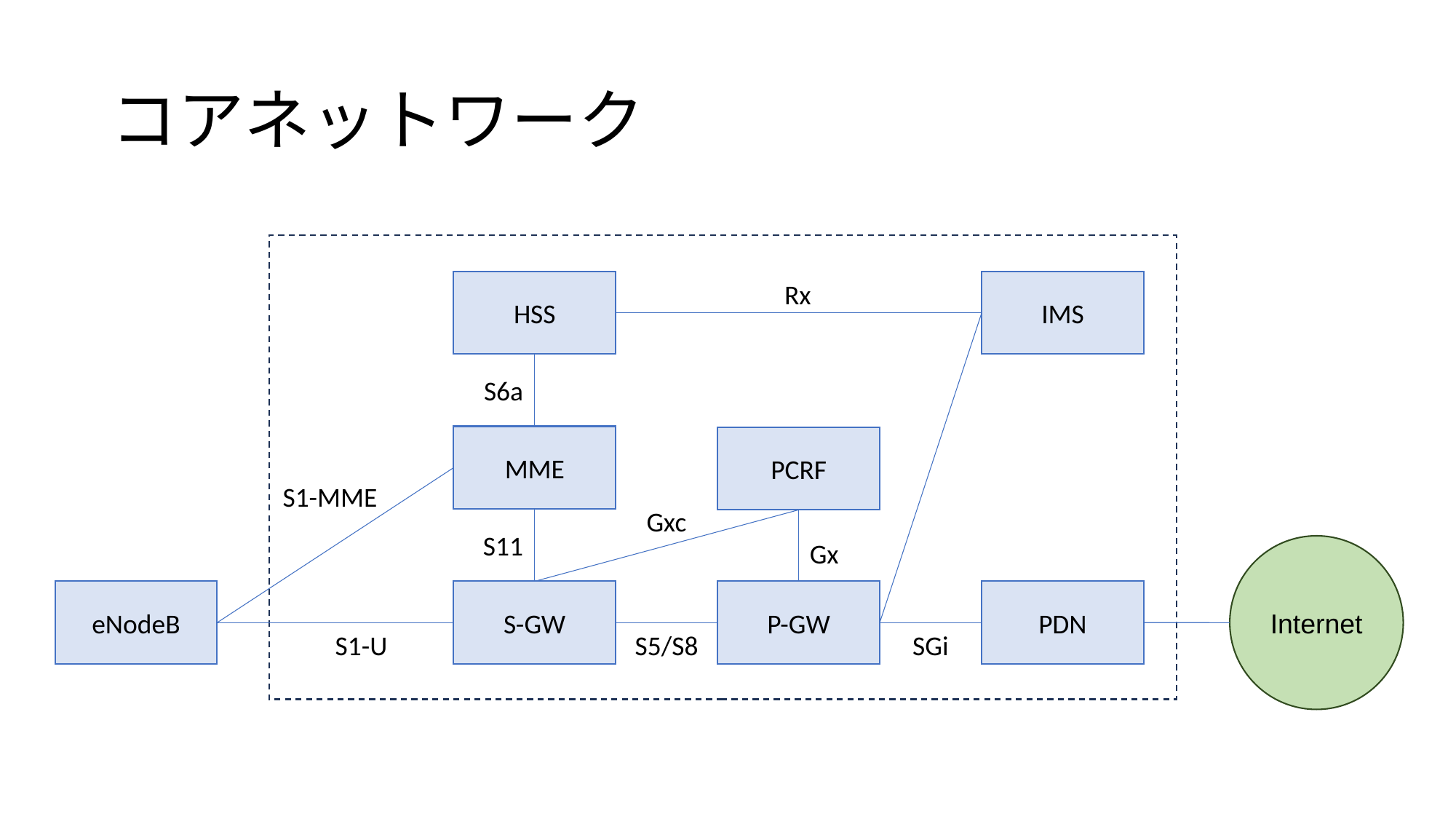

# コアネットワーク

HSS
IMS
Rx
S6a
MME
PCRF
S1-MME
Gxc
S11
Gx
Internet
eNodeB
S-GW
P-GW
PDN
S1-U
S5/S8
SGi